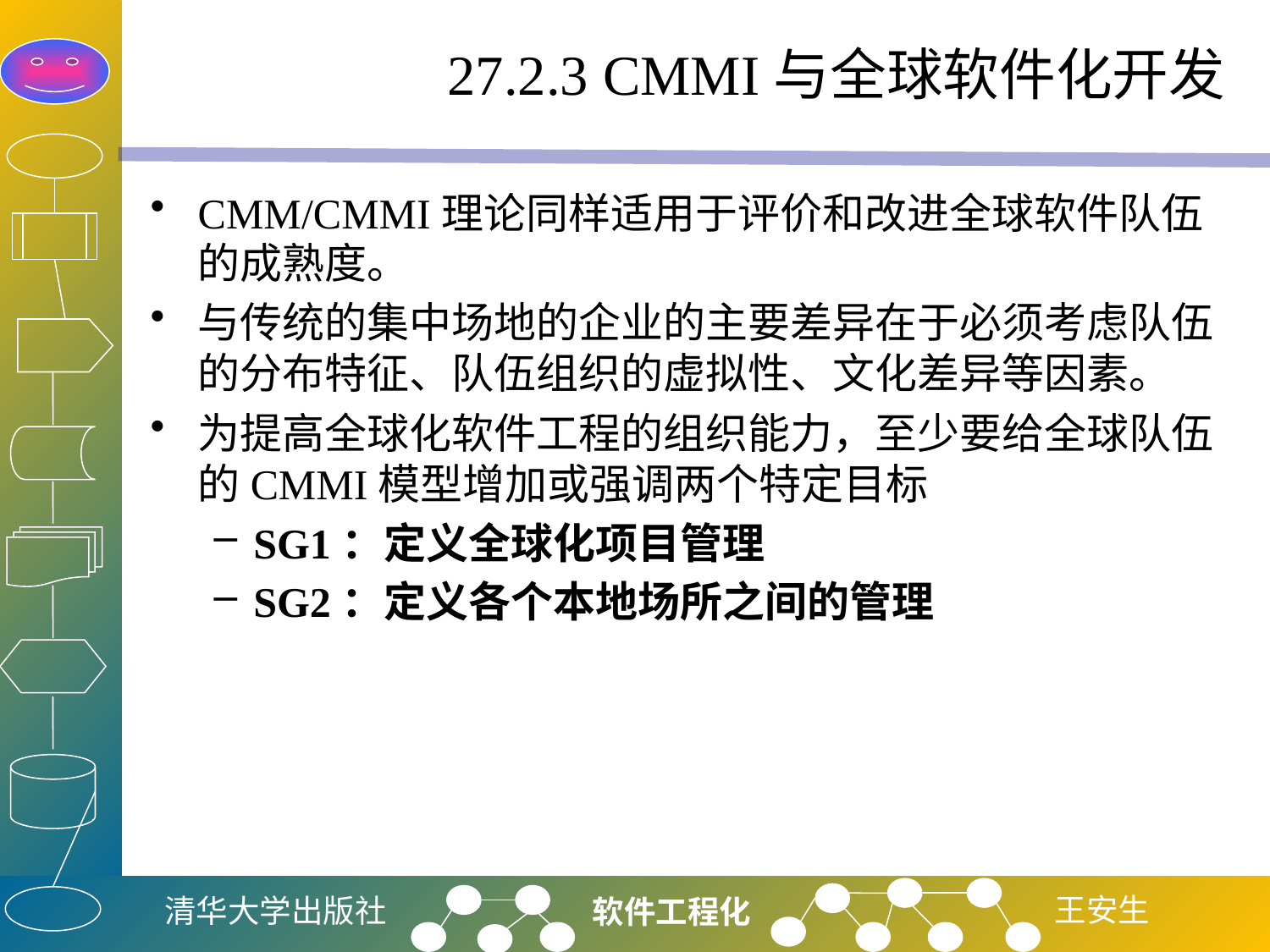

# 27.2.3 CMMI与全球软件化开发
CMM/CMMI理论同样适用于评价和改进全球软件队伍的成熟度。
与传统的集中场地的企业的主要差异在于必须考虑队伍的分布特征、队伍组织的虚拟性、文化差异等因素。
为提高全球化软件工程的组织能力，至少要给全球队伍的CMMI模型增加或强调两个特定目标
SG1：定义全球化项目管理
SG2：定义各个本地场所之间的管理